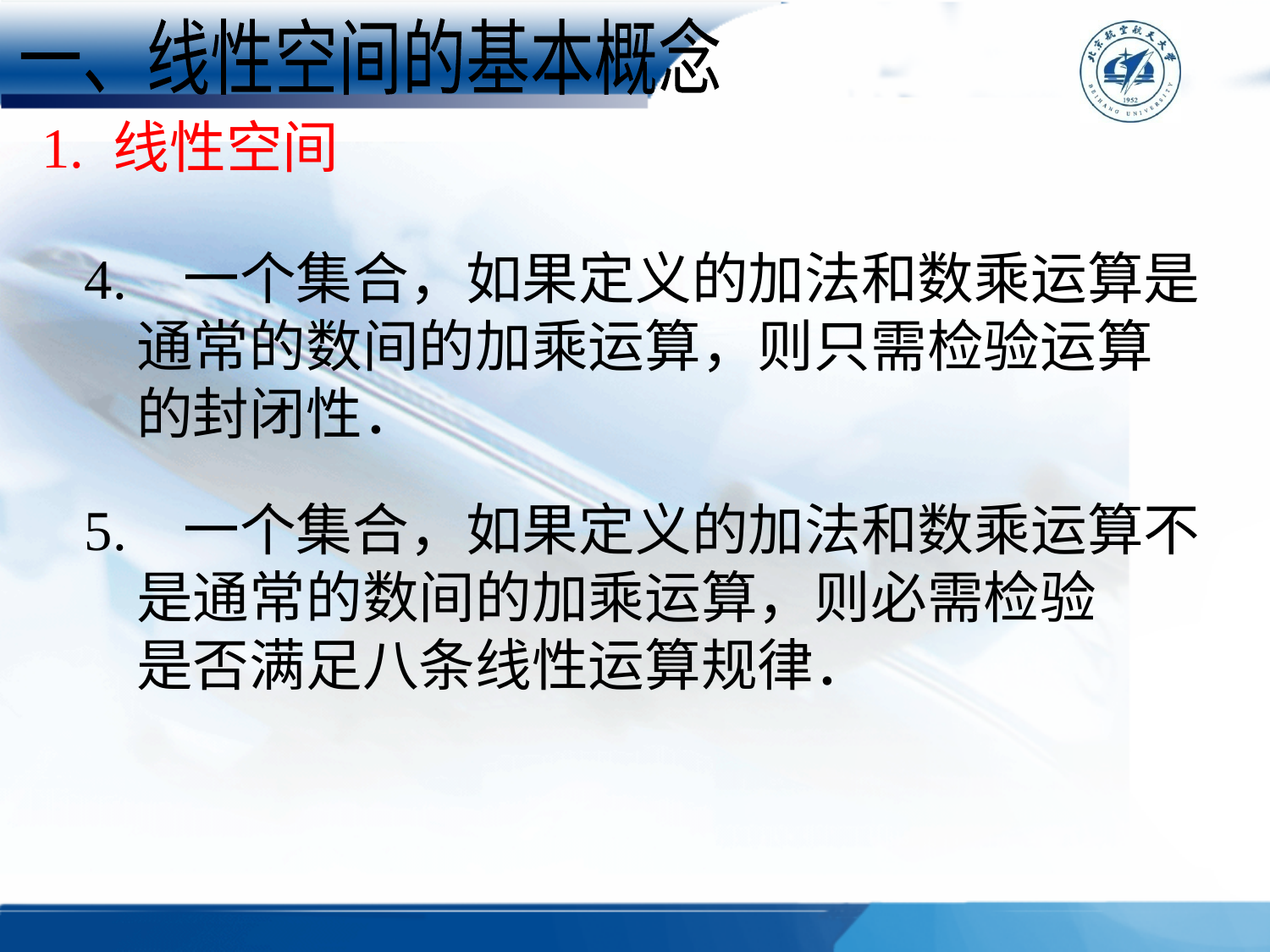

一、线性空间的基本概念
1. 线性空间
4.   一个集合，如果定义的加法和数乘运算是
   通常的数间的加乘运算，则只需检验运算
   的封闭性．
5.   一个集合，如果定义的加法和数乘运算不
   是通常的数间的加乘运算，则必需检验
   是否满足八条线性运算规律．